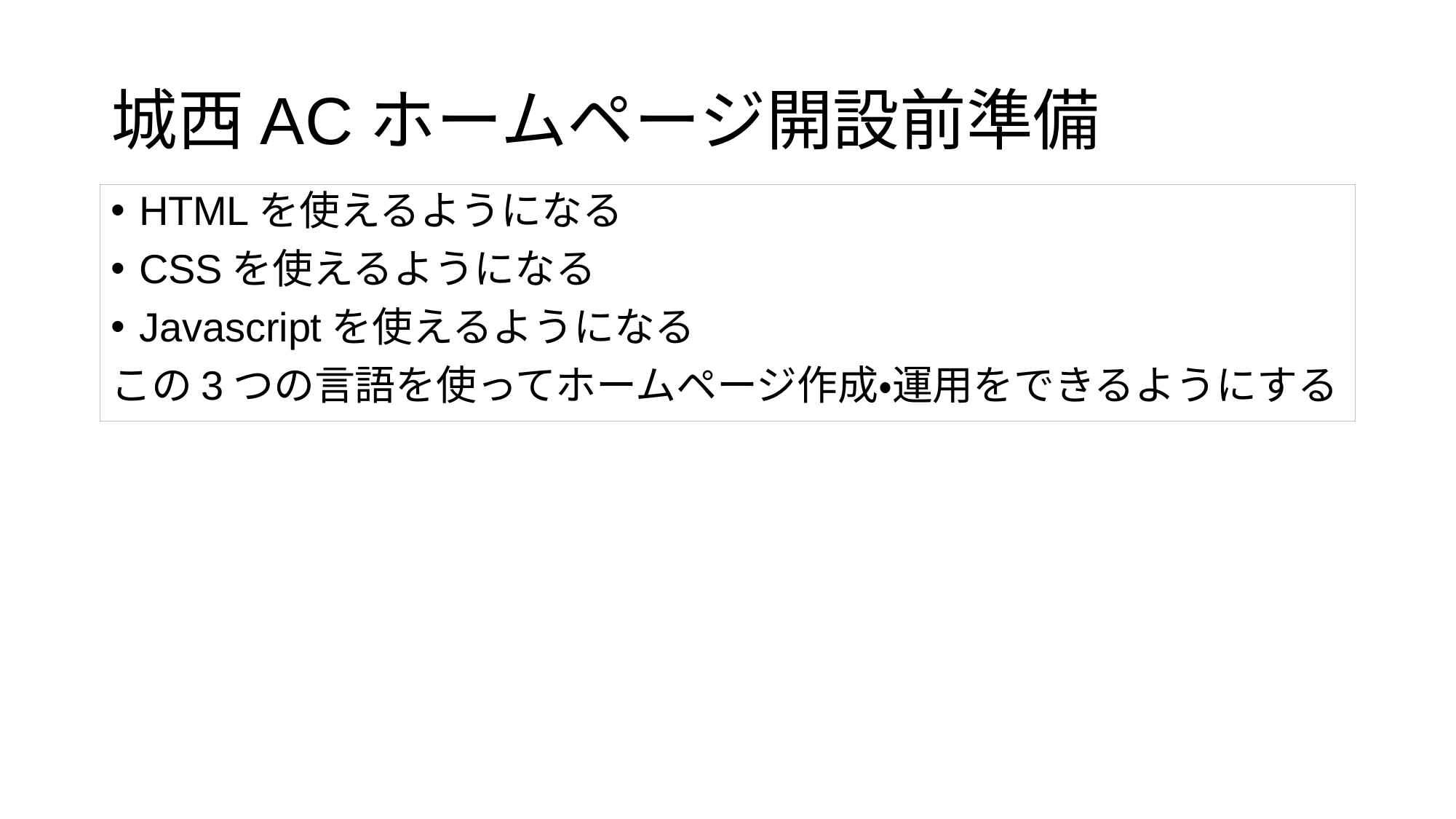

# 城西ACホームページ開設前準備
HTMLを使えるようになる
CSSを使えるようになる
Javascriptを使えるようになる
この3つの言語を使ってホームページ作成・運用をできるようにする